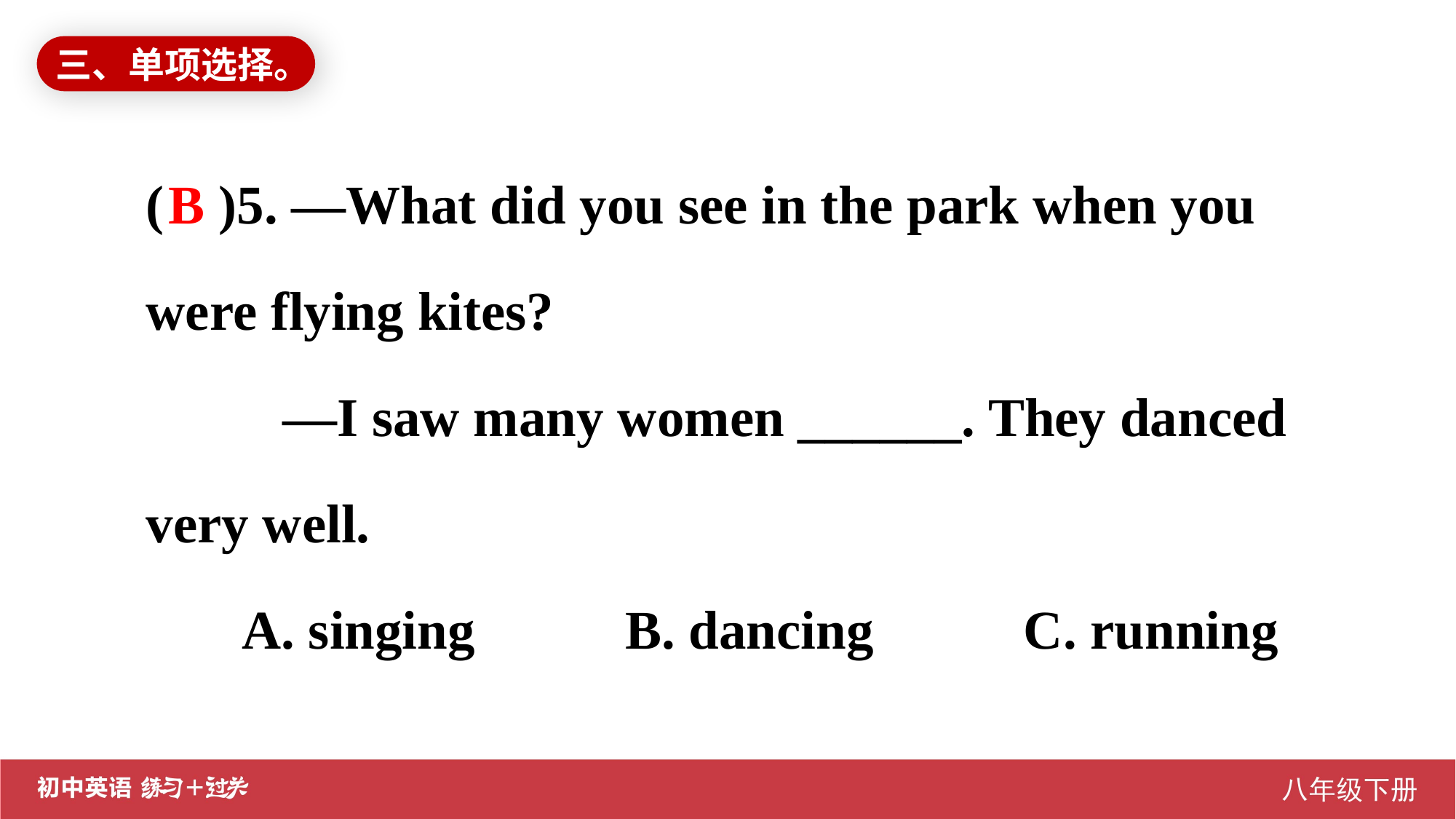

三、单项选择。
(    )5. —What did you see in the park when you were flying kites?
          —I saw many women ______. They danced very well.
       A. singing           B. dancing           C. running
B